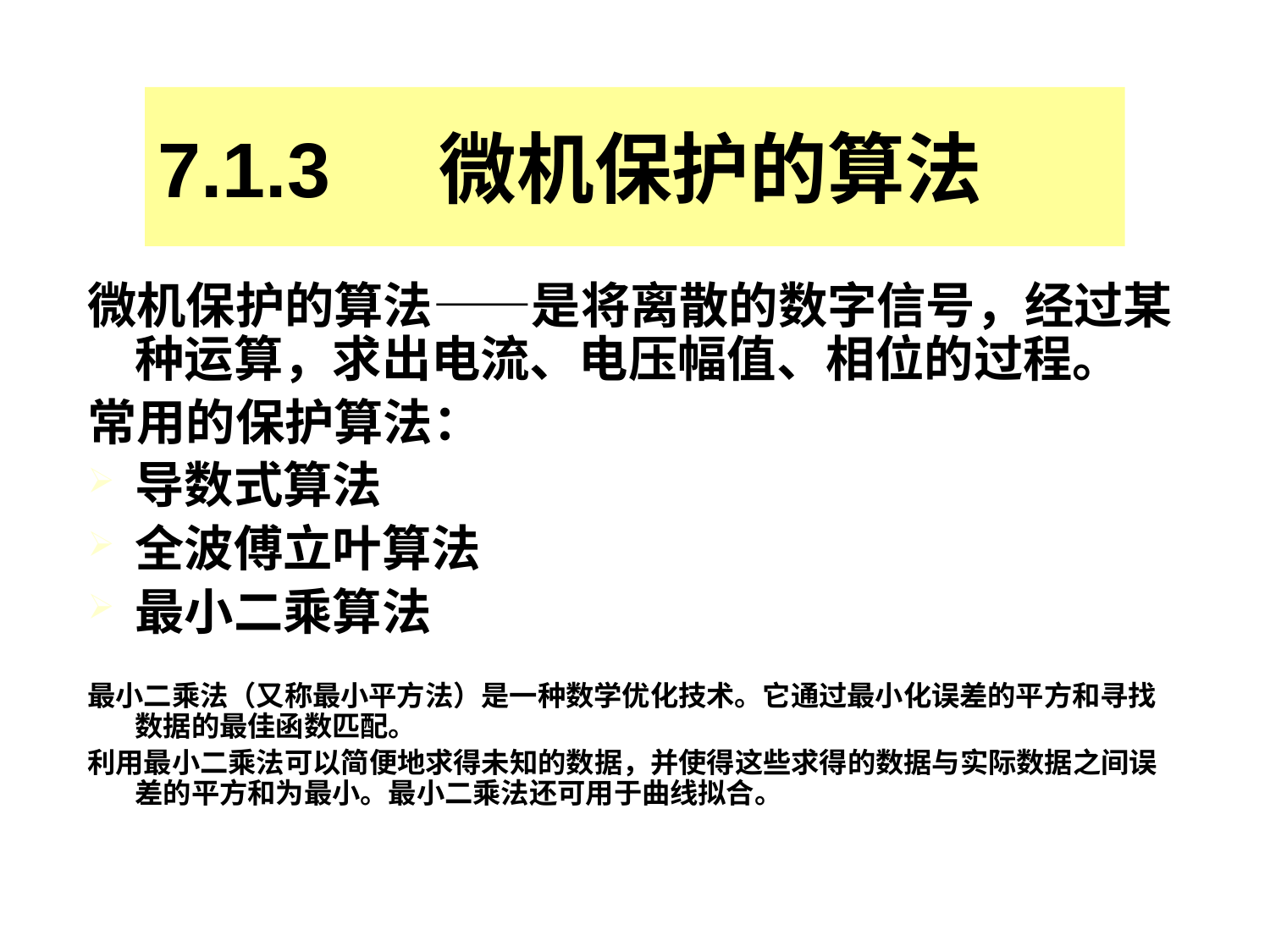

# 7.1.3    微机保护的算法
微机保护的算法——是将离散的数字信号，经过某种运算，求出电流、电压幅值、相位的过程。
常用的保护算法：
导数式算法
全波傅立叶算法
最小二乘算法

最小二乘法（又称最小平方法）是一种数学优化技术。它通过最小化误差的平方和寻找数据的最佳函数匹配。
利用最小二乘法可以简便地求得未知的数据，并使得这些求得的数据与实际数据之间误差的平方和为最小。最小二乘法还可用于曲线拟合。